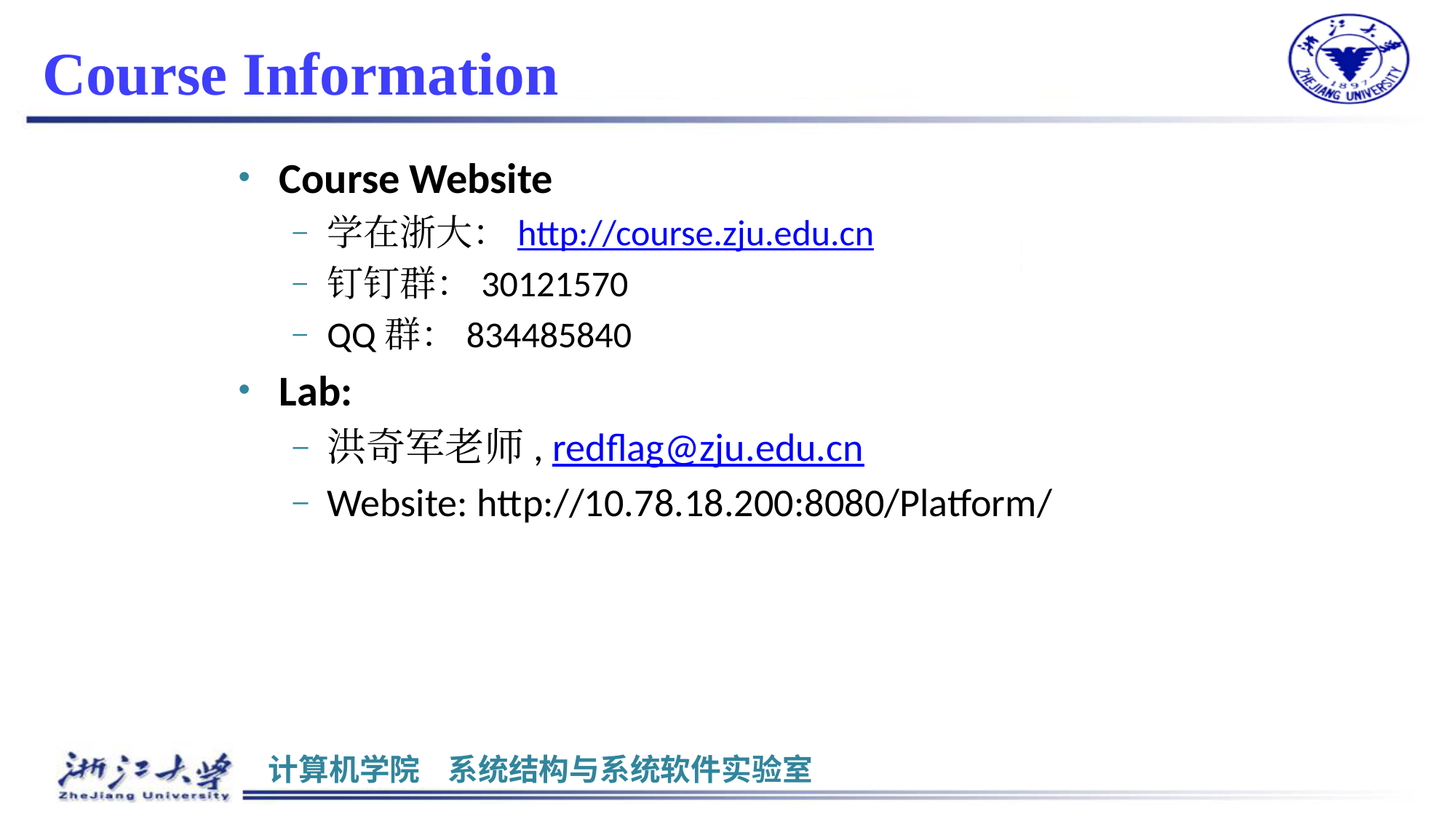

# Course Information
Course Website
学在浙大：http://course.zju.edu.cn
钉钉群：30121570
QQ群：834485840
Lab:
洪奇军老师, redflag@zju.edu.cn
Website: http://10.78.18.200:8080/Platform/